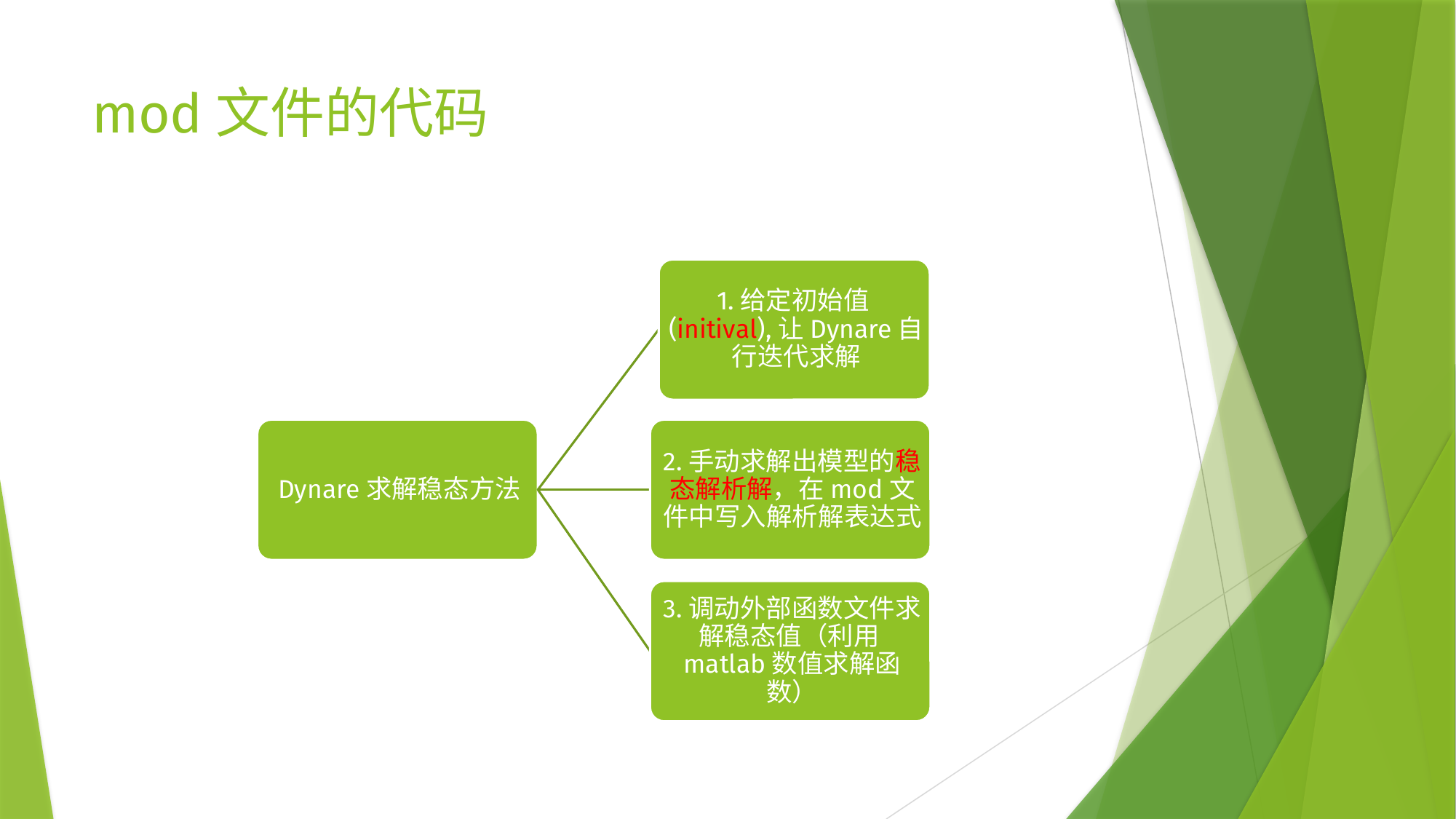

# mod文件的代码
Dynare求解稳态方法

1.给定初始值(initival),让Dynare自行迭代求解

2.手动求解出模型的稳态解析解，在mod文件中写入解析解表达式

3.调动外部函数文件求解稳态值（利用matlab数值求解函数）